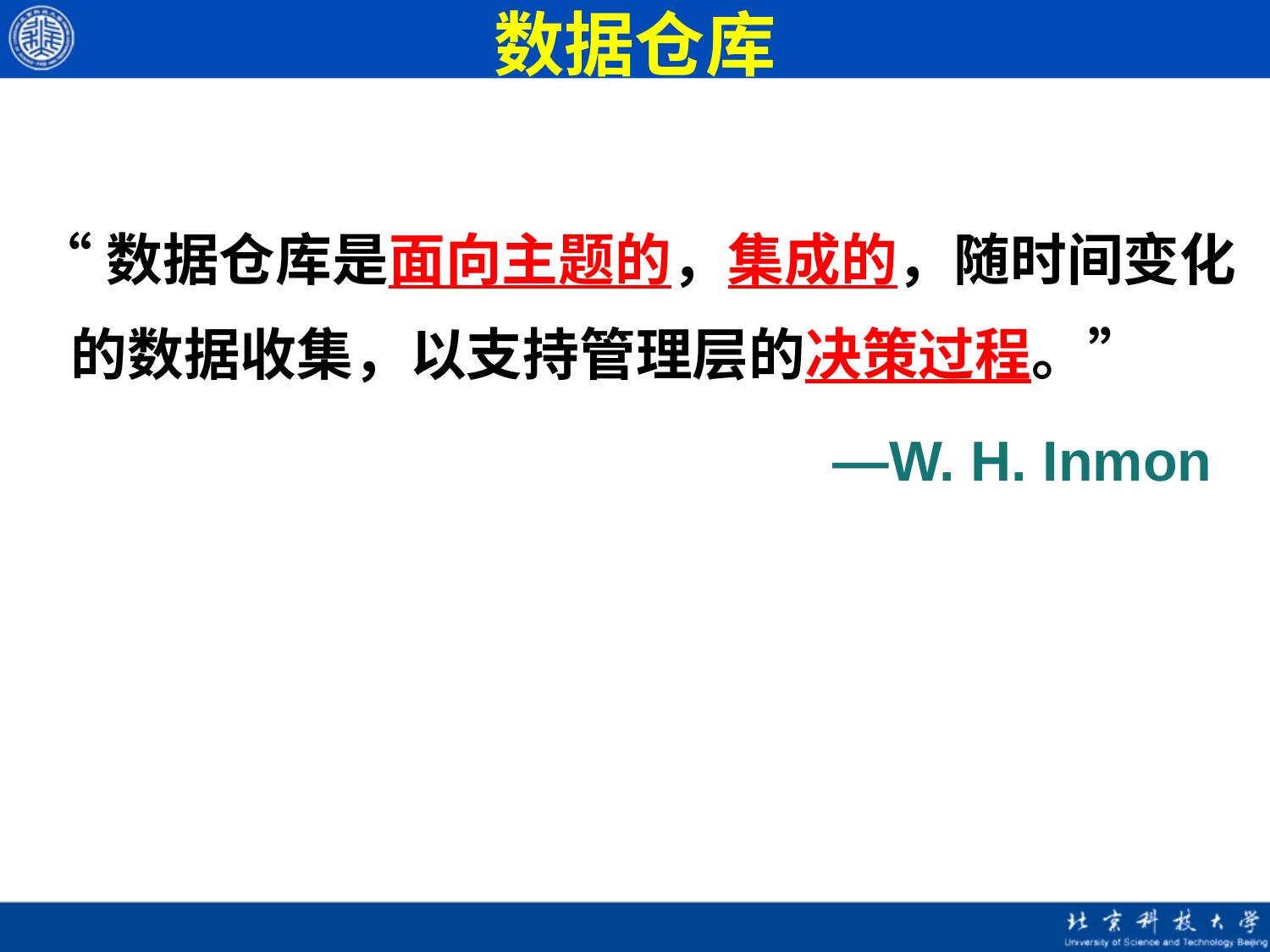

# 数据仓库

 “数据仓库是面向主题的，集成的，随时间变化的数据收集，以支持管理层的决策过程。”
  							—W. H. Inmon